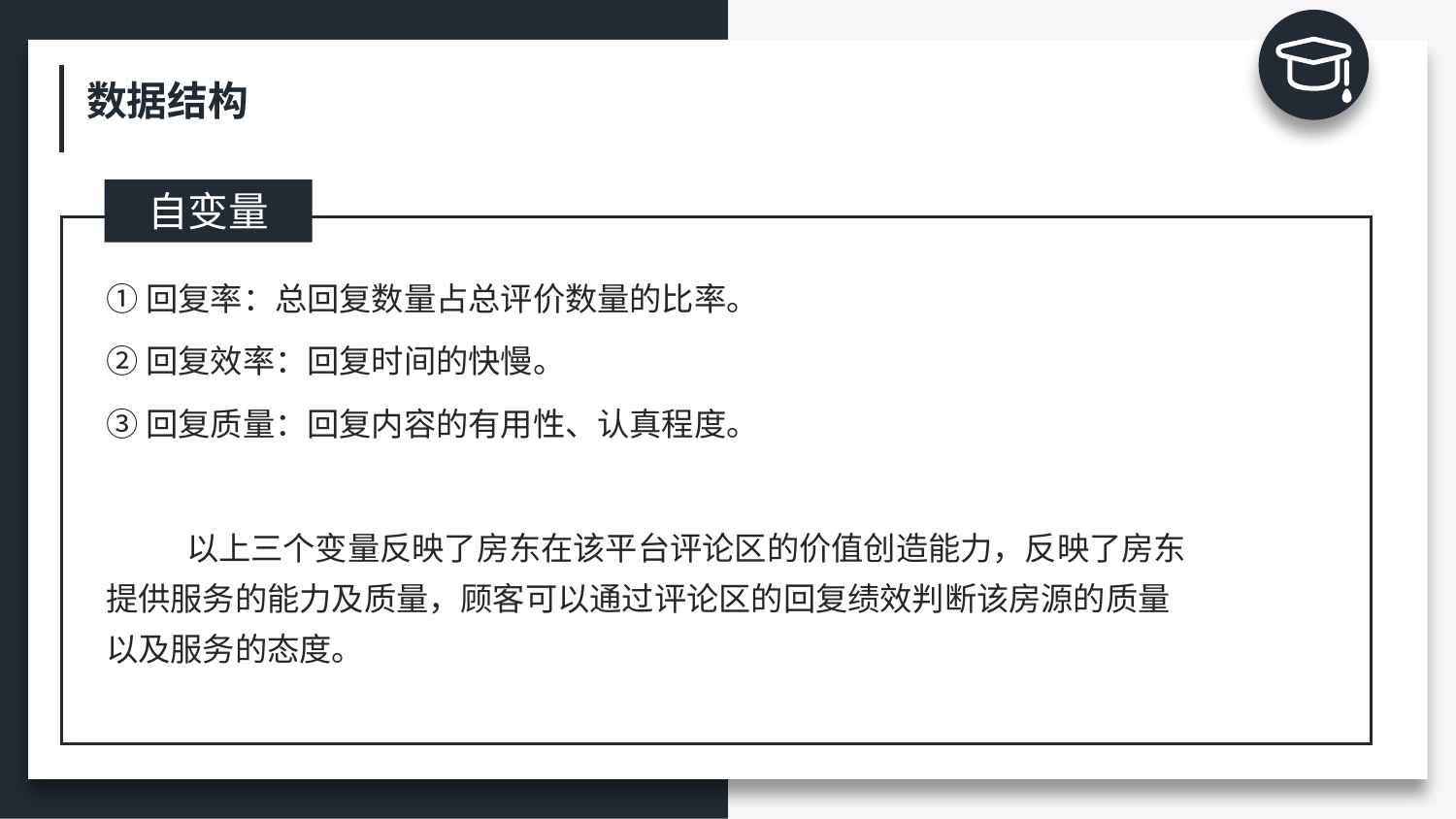

数据结构
自变量

①回复率：总回复数量占总评价数量的比率。
②回复效率：回复时间的快慢。
③回复质量：回复内容的有用性、认真程度。

          以上三个变量反映了房东在该平台评论区的价值创造能力，反映了房东提供服务的能力及质量，顾客可以通过评论区的回复绩效判断该房源的质量以及服务的态度。